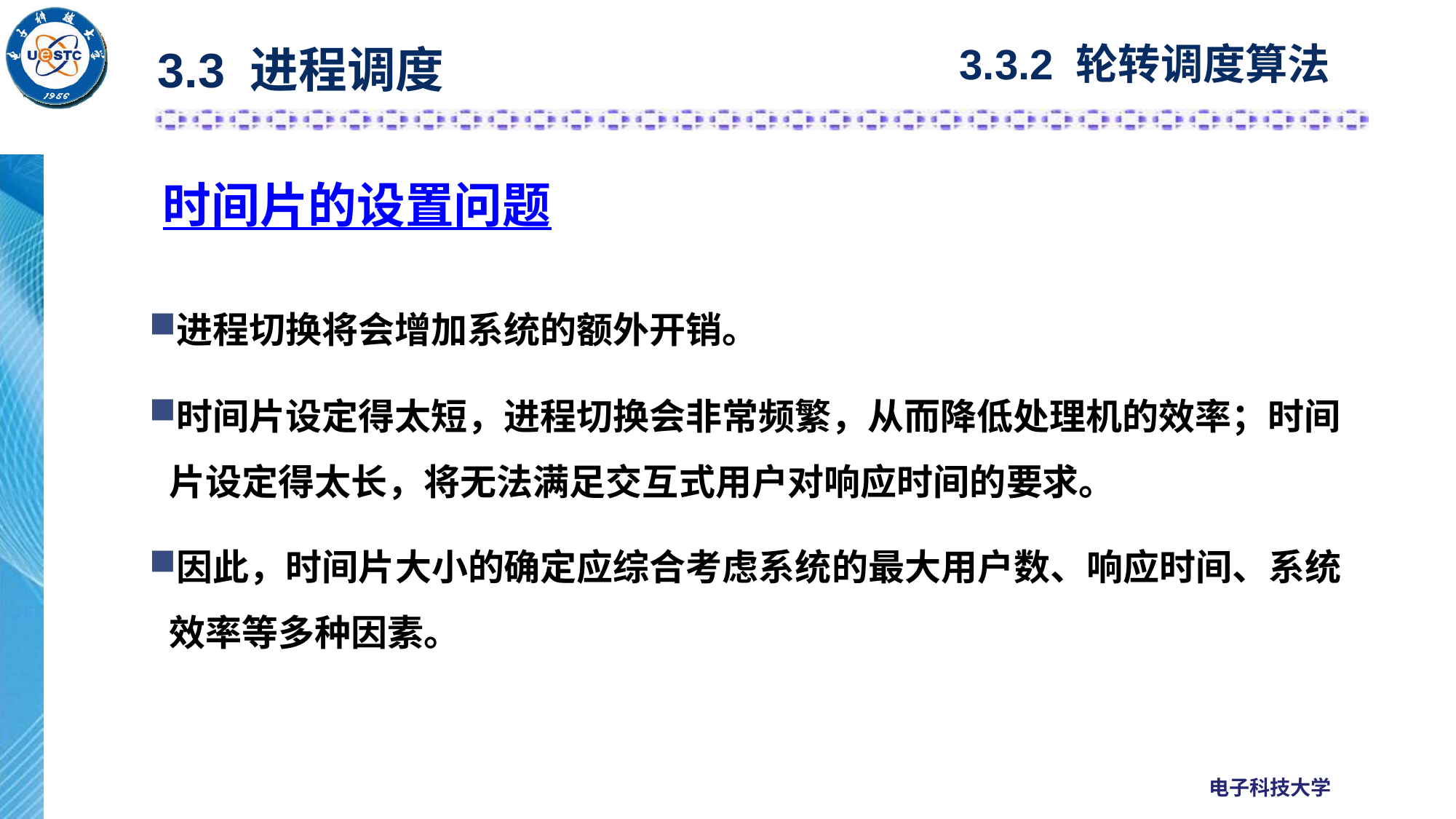

3.3.2 轮转调度算法
3.3 进程调度
# 时间片的设置问题
进程切换将会增加系统的额外开销。
时间片设定得太短，进程切换会非常频繁，从而降低处理机的效率；时间片设定得太长，将无法满足交互式用户对响应时间的要求。
因此，时间片大小的确定应综合考虑系统的最大用户数、响应时间、系统效率等多种因素。